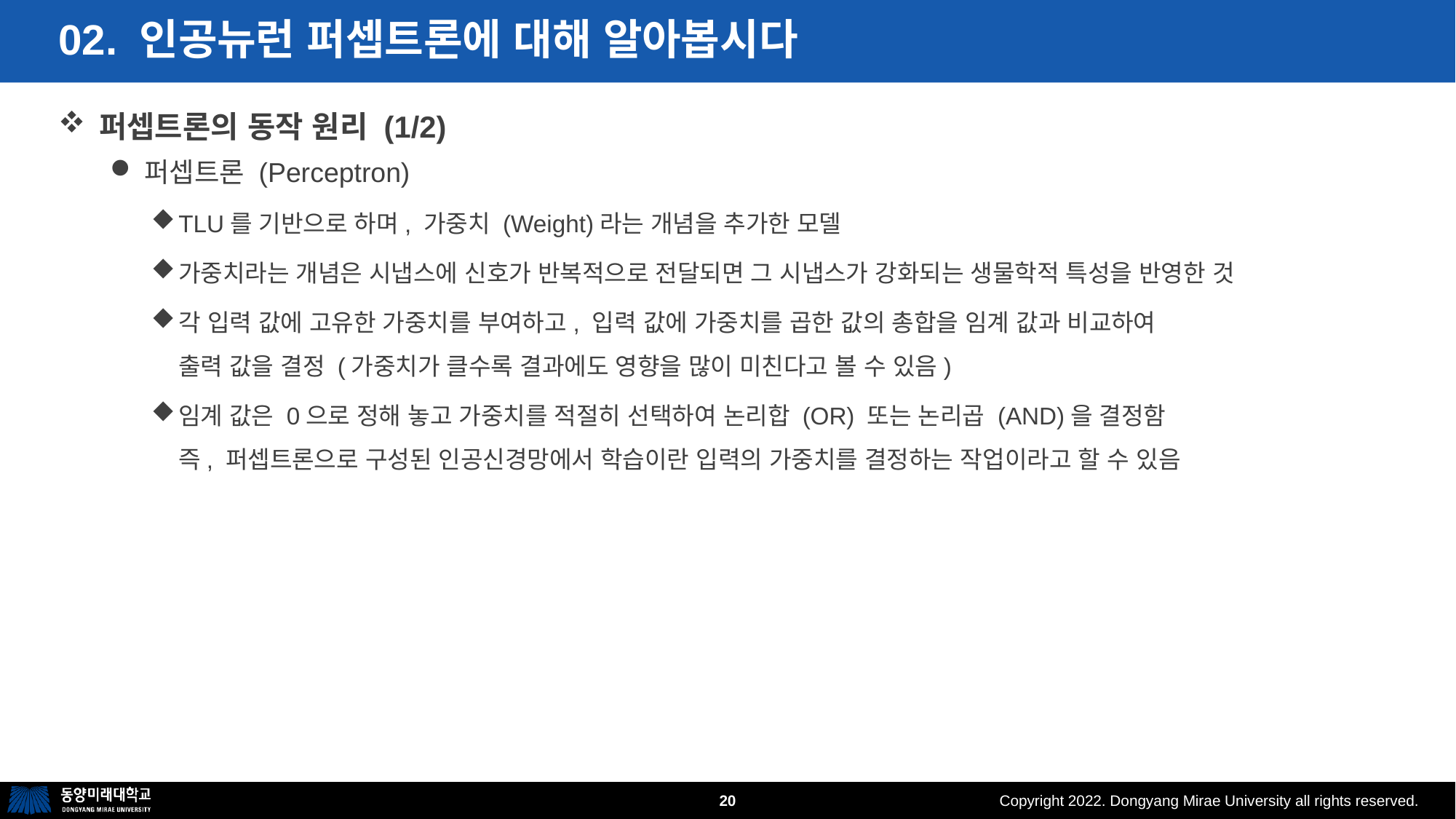

# 02. 인공뉴런 퍼셉트론에 대해 알아봅시다
퍼셉트론의 동작 원리 (1/2)
퍼셉트론 (Perceptron)
TLU를 기반으로 하며, 가중치 (Weight)라는 개념을 추가한 모델
가중치라는 개념은 시냅스에 신호가 반복적으로 전달되면 그 시냅스가 강화되는 생물학적 특성을 반영한 것
각 입력 값에 고유한 가중치를 부여하고, 입력 값에 가중치를 곱한 값의 총합을 임계 값과 비교하여
출력 값을 결정 (가중치가 클수록 결과에도 영향을 많이 미친다고 볼 수 있음)
임계 값은 0으로 정해 놓고 가중치를 적절히 선택하여 논리합 (OR) 또는 논리곱 (AND)을 결정함
즉, 퍼셉트론으로 구성된 인공신경망에서 학습이란 입력의 가중치를 결정하는 작업이라고 할 수 있음
20